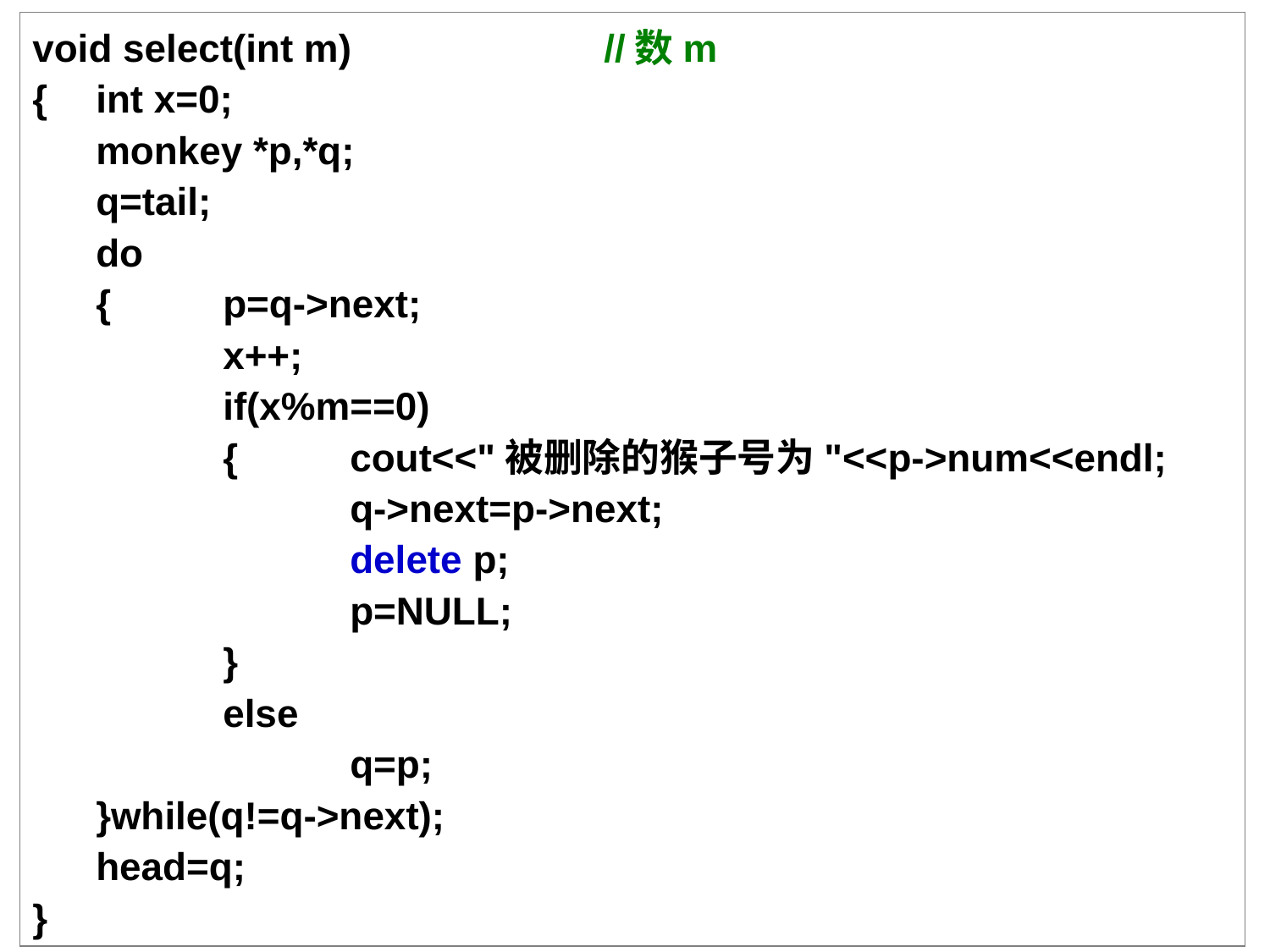

void select(int m)                	//数m
{	int x=0;
	monkey *p,*q;
	q=tail;
	do
	{	p=q->next;
		x++;
		if(x%m==0)
		{	cout<<"被删除的猴子号为"<<p->num<<endl;
			q->next=p->next;
			delete p;
			p=NULL;
		}
		else
			q=p;
	}while(q!=q->next);
	head=q;
}